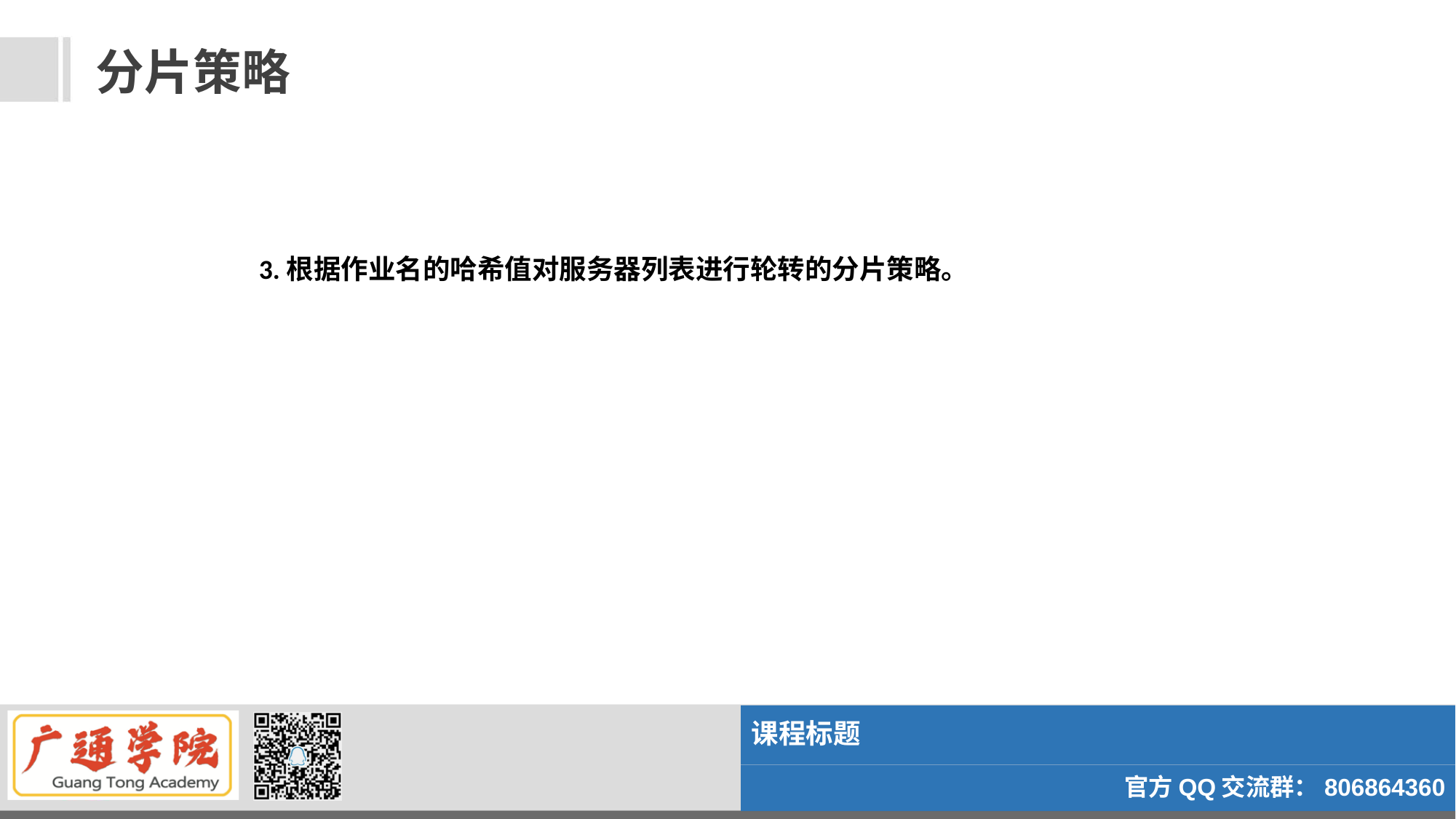

# 分片策略

3.根据作业名的哈希值对服务器列表进行轮转的分片策略。
课程标题
官方QQ交流群：806864360